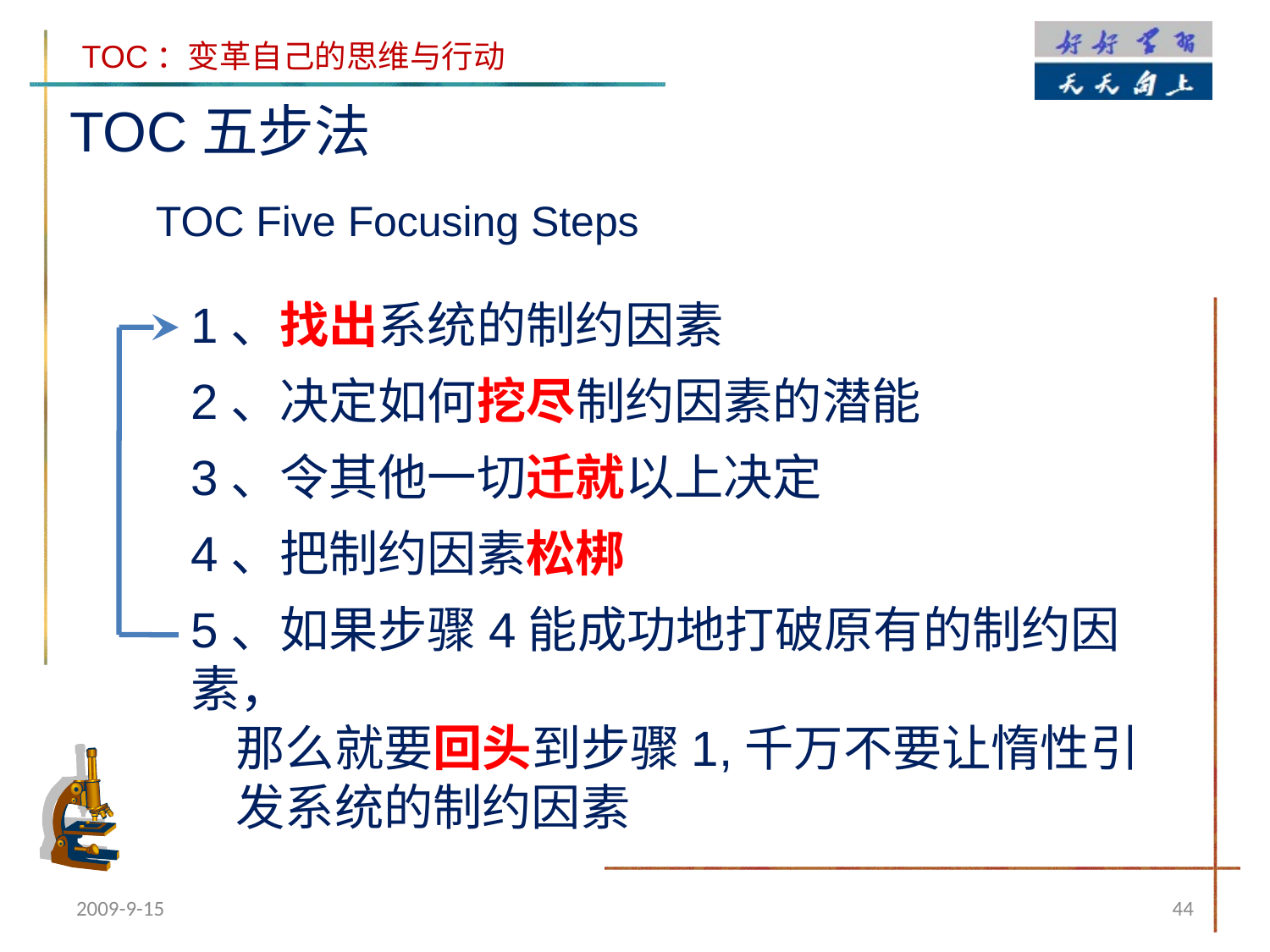

TOC五步法
TOC Five Focusing Steps
1、找出系统的制约因素

2、决定如何挖尽制约因素的潜能

3、令其他一切迁就以上决定

4、把制约因素松梆

5、如果步骤4能成功地打破原有的制约因素，
   那么就要回头到步骤1,千万不要让惰性引
   发系统的制约因素
2009-9-15
44